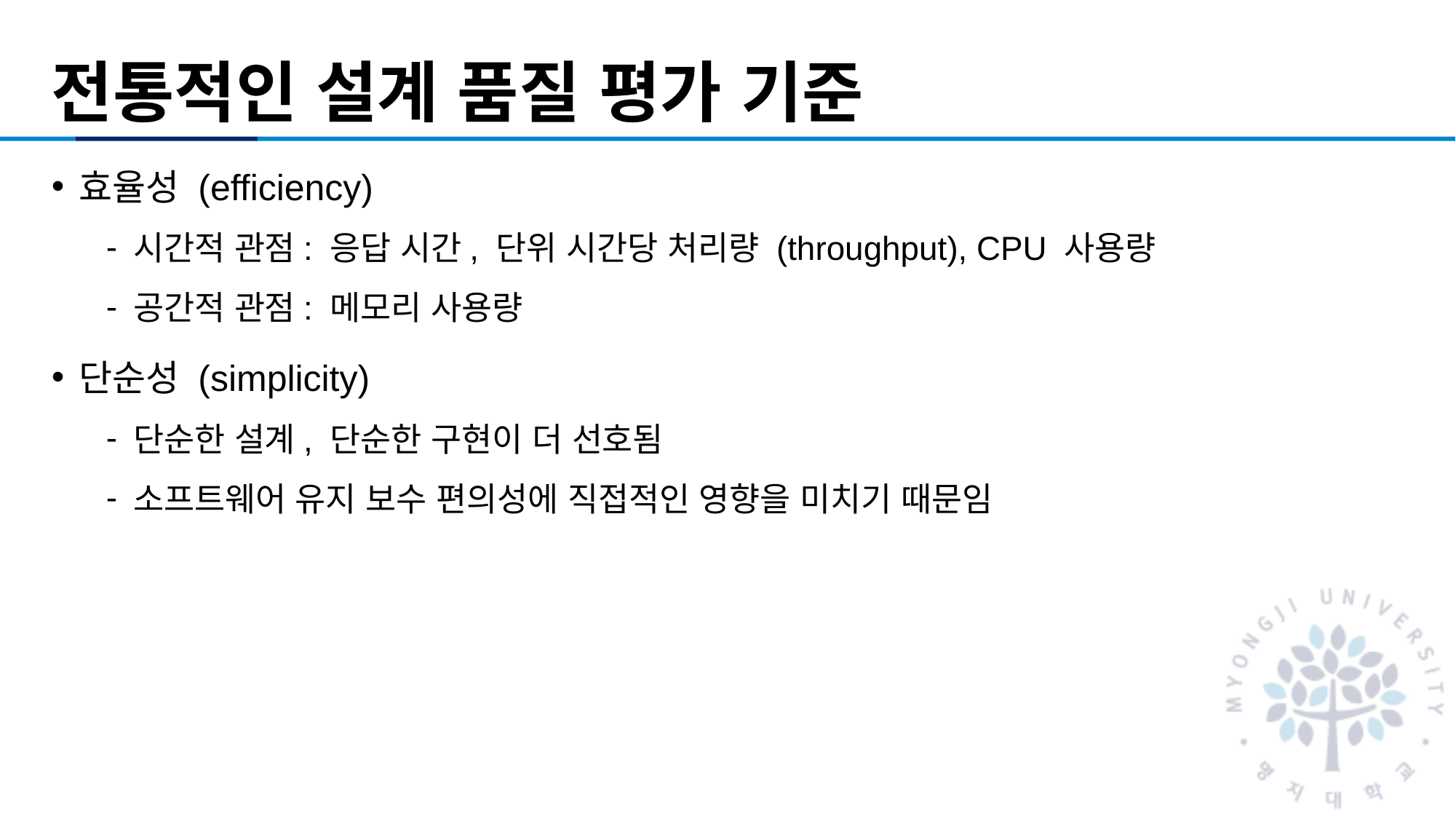

# 전통적인 설계 품질 평가 기준
효율성 (efficiency)
시간적 관점: 응답 시간, 단위 시간당 처리량 (throughput), CPU 사용량
공간적 관점: 메모리 사용량
단순성 (simplicity)
단순한 설계, 단순한 구현이 더 선호됨
소프트웨어 유지 보수 편의성에 직접적인 영향을 미치기 때문임